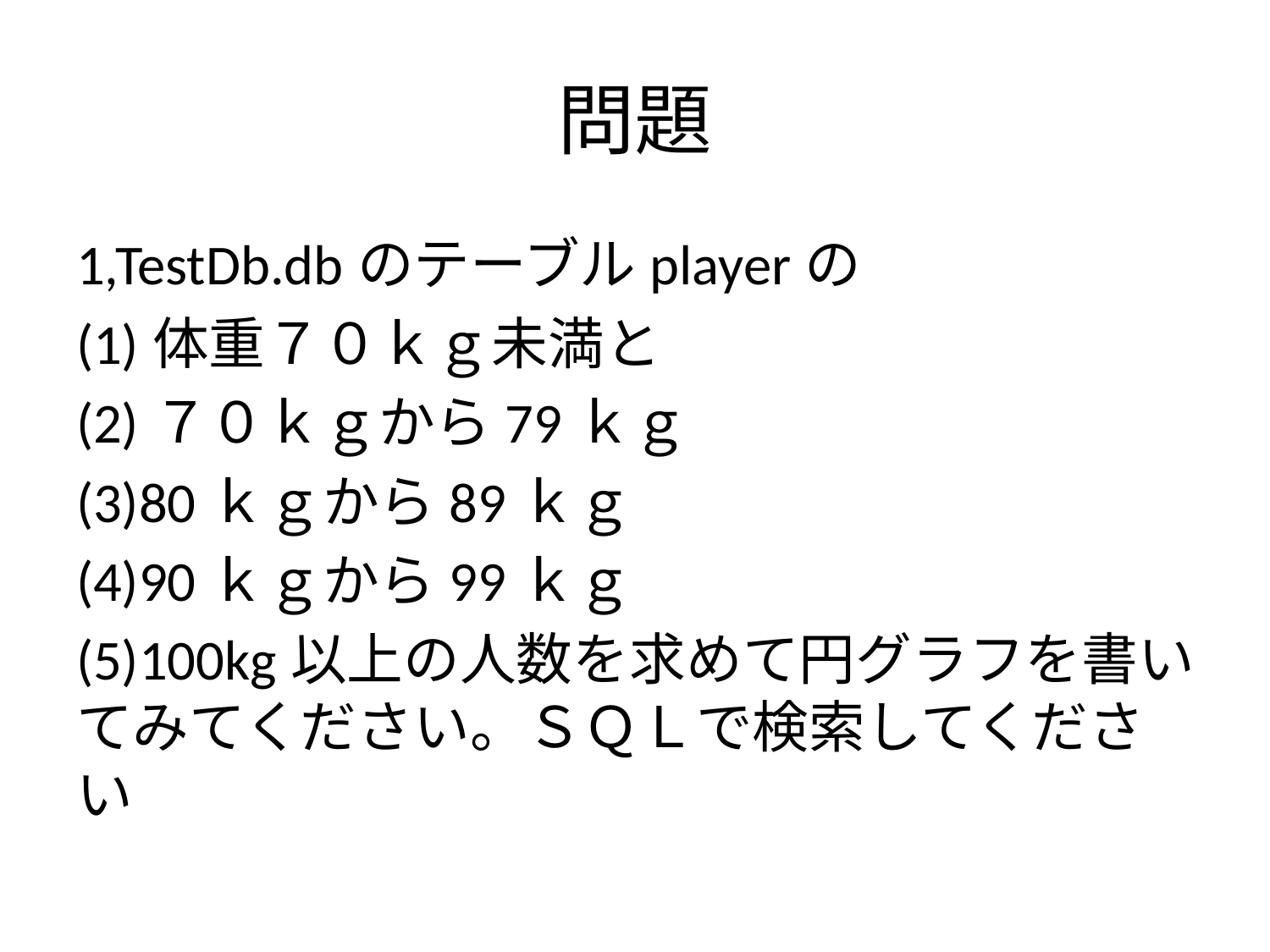

# 問題
1,TestDb.dbのテーブルplayerの
(1)体重７０ｋｇ未満と
(2)７０ｋｇから79ｋｇ
(3)80ｋｇから89ｋｇ
(4)90ｋｇから99ｋｇ
(5)100kg以上の人数を求めて円グラフを書いてみてください。ＳＱＬで検索してください